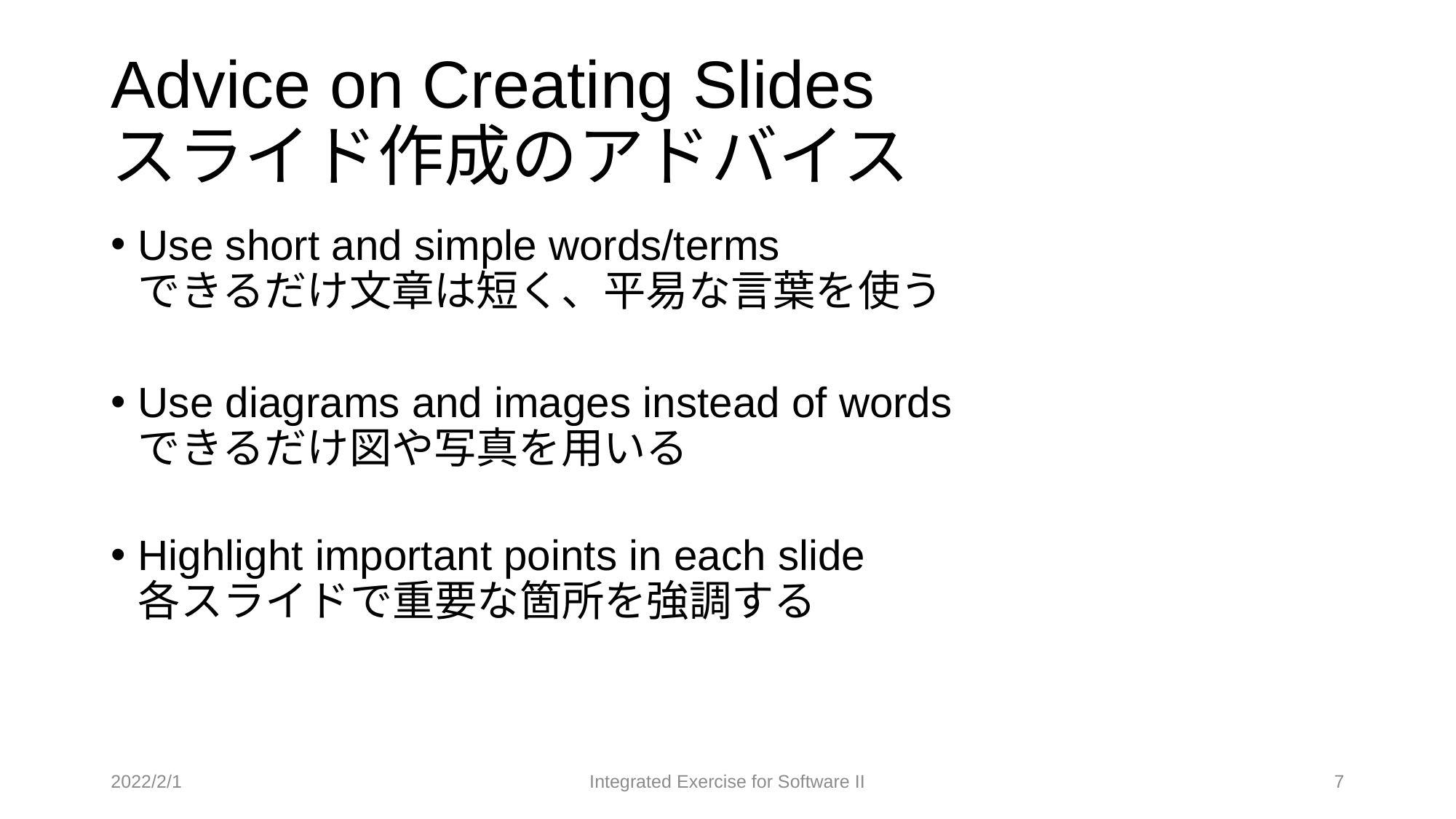

# Advice on Creating Slides スライド作成のアドバイス
Use short and simple words/terms
できるだけ文章は短く、平易な言葉を使う
Use diagrams and images instead of words
できるだけ図や写真を用いる
Highlight important points in each slide
各スライドで重要な箇所を強調する
2022/2/1
Integrated Exercise for Software II
7